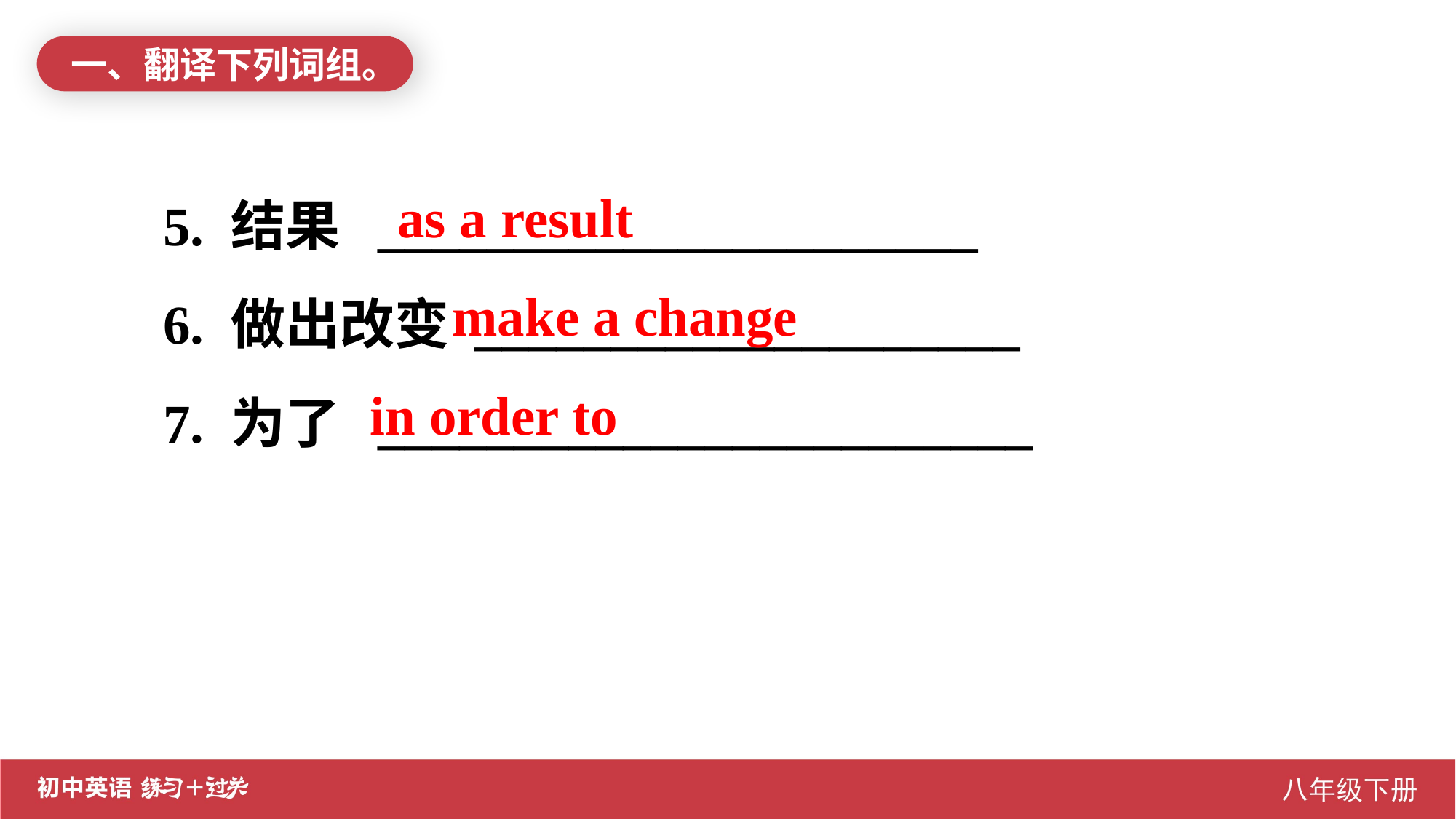

一、翻译下列词组。
           as a result
               make a change
         in order to
5. 结果  ______________________
6. 做出改变 ____________________
7. 为了  ________________________